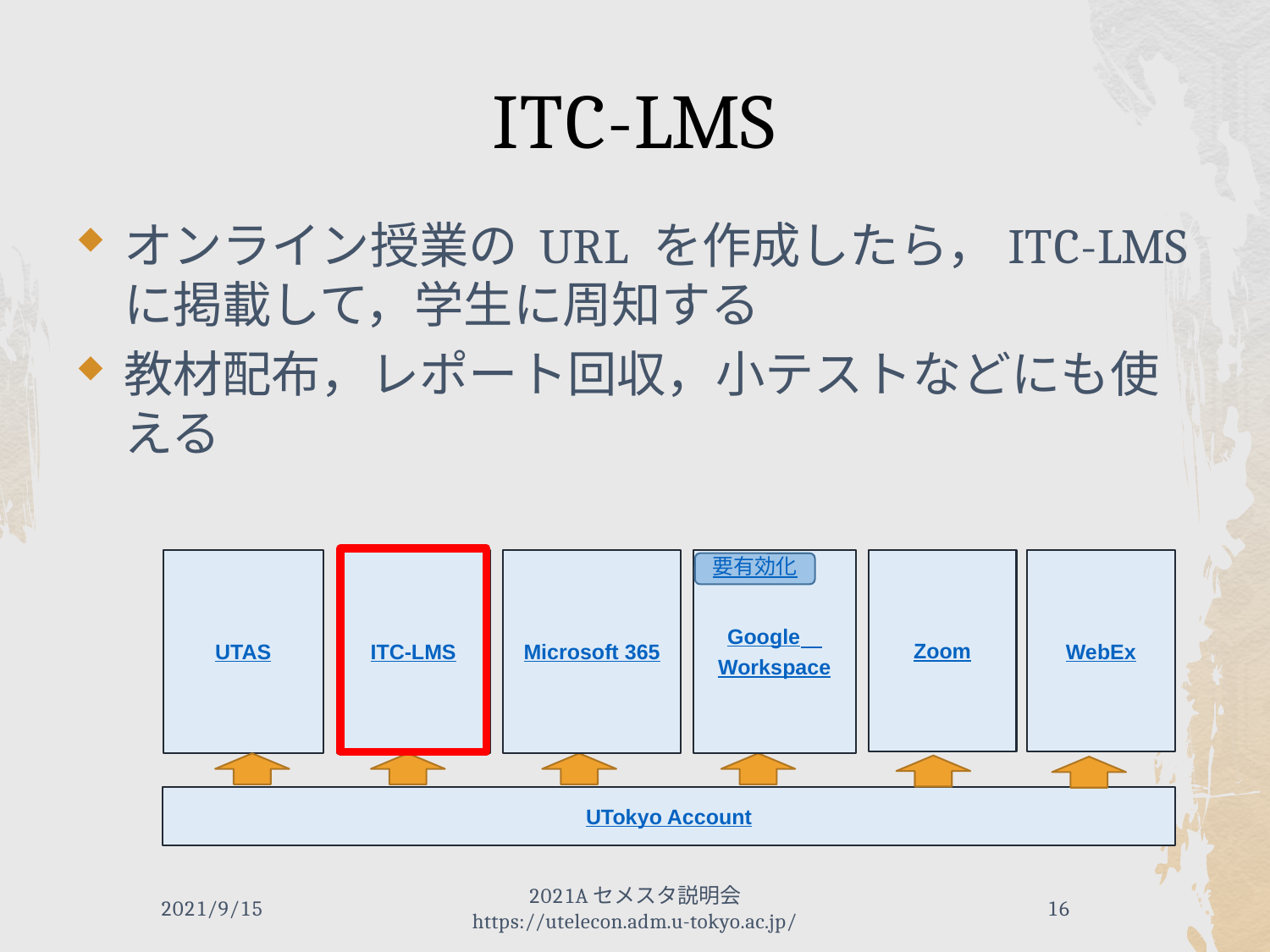

# ITC-LMS
オンライン授業の URL を作成したら，ITC-LMS に掲載して，学生に周知する
教材配布，レポート回収，小テストなどにも使える

UTAS
ITC-LMS
Microsoft 365
Google　Workspace
Zoom
WebEx

UTokyo Account
要有効化
2021/9/15
2021Aセメスタ説明会 https://utelecon.adm.u-tokyo.ac.jp/
16